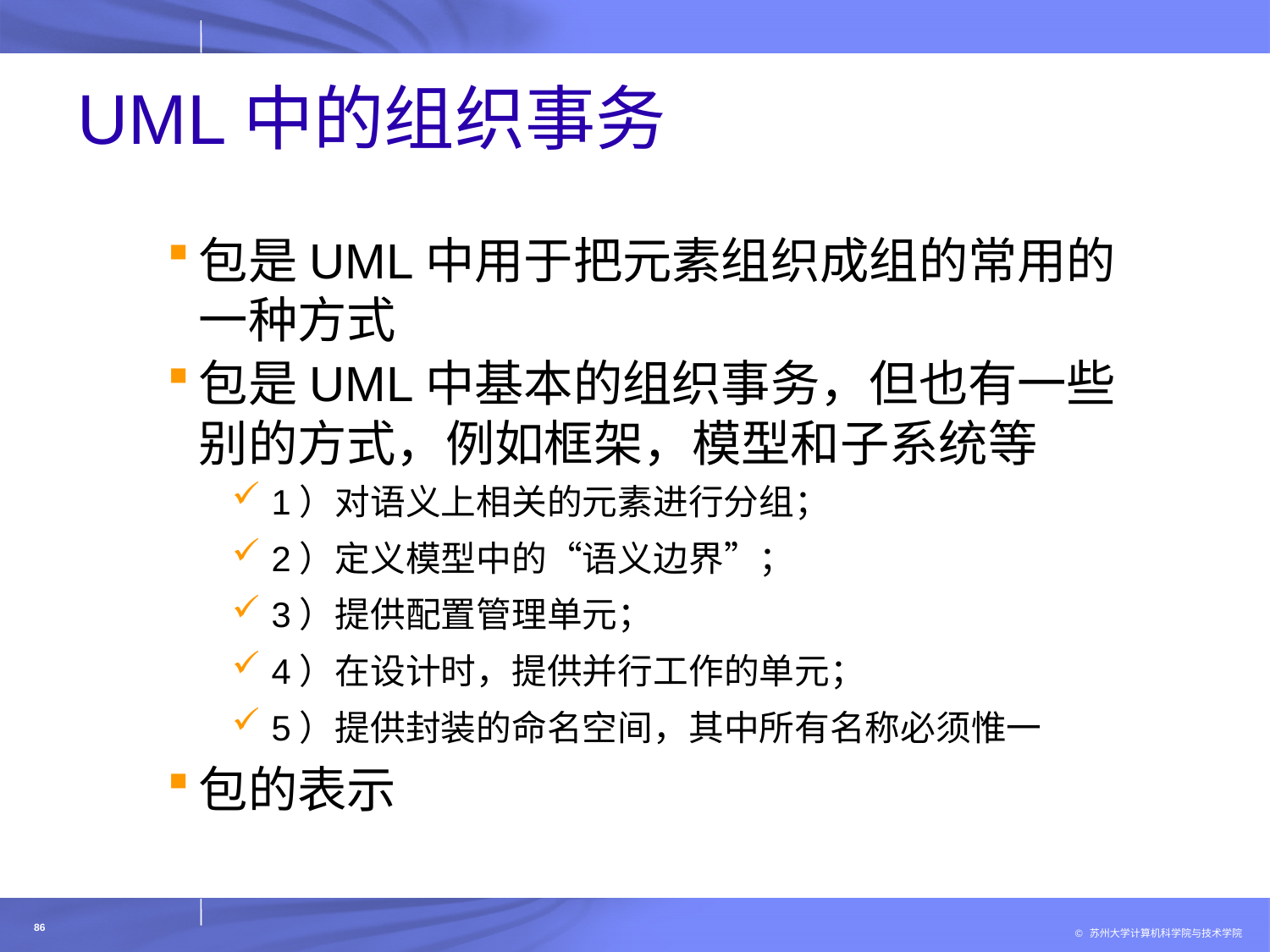

# UML中的组织事务
包是UML中用于把元素组织成组的常用的一种方式
包是UML中基本的组织事务，但也有一些别的方式，例如框架，模型和子系统等
1）对语义上相关的元素进行分组；
2）定义模型中的“语义边界”；
3）提供配置管理单元；
4）在设计时，提供并行工作的单元；
5）提供封装的命名空间，其中所有名称必须惟一
包的表示
86